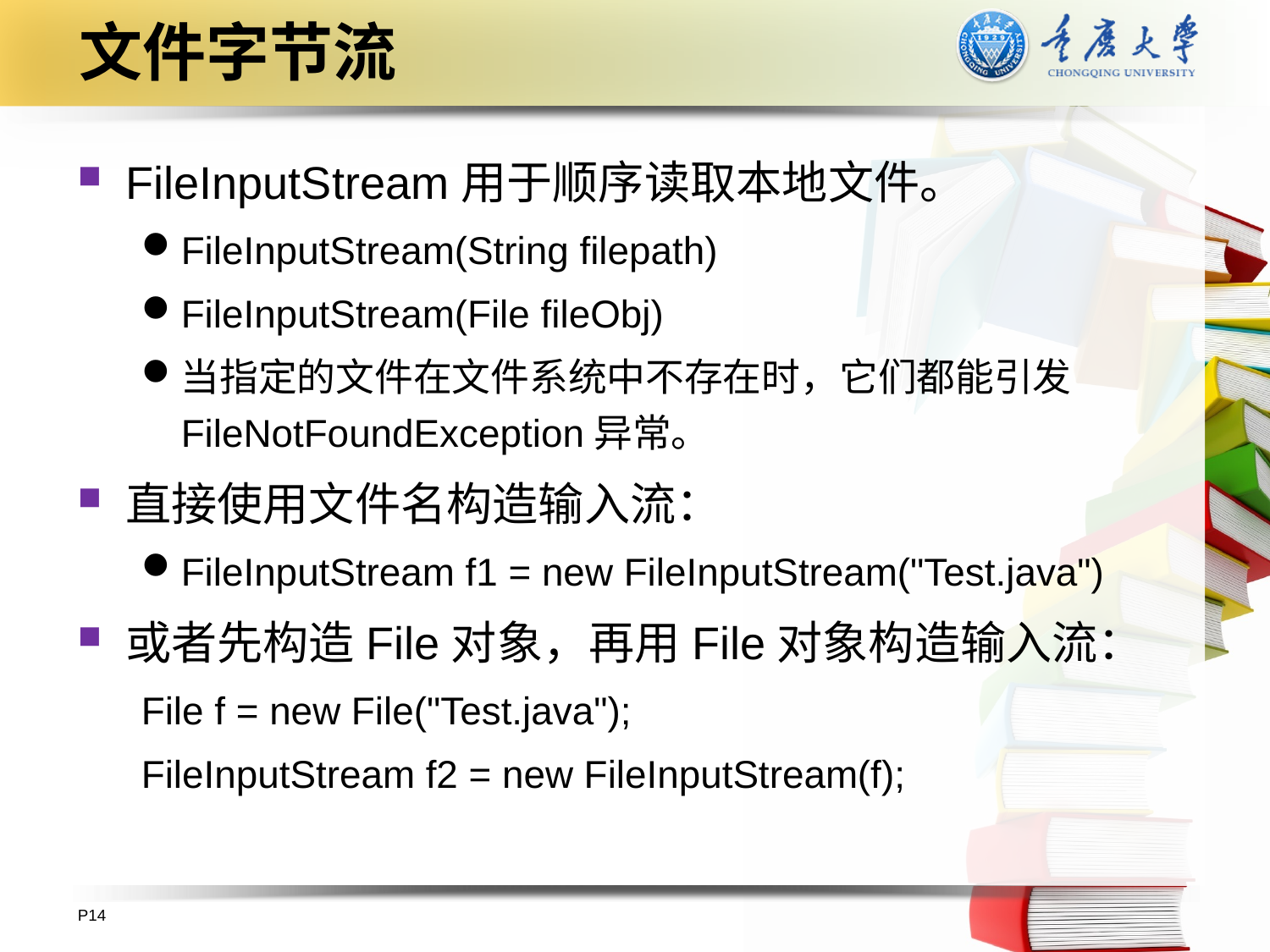

# 文件字节流
FileInputStream用于顺序读取本地文件。
FileInputStream(String filepath)
FileInputStream(File fileObj)
当指定的文件在文件系统中不存在时，它们都能引发FileNotFoundException异常。
直接使用文件名构造输入流：
FileInputStream f1 = new FileInputStream("Test.java")
或者先构造File对象，再用File对象构造输入流：
File f = new File("Test.java");
FileInputStream f2 = new FileInputStream(f);

P14